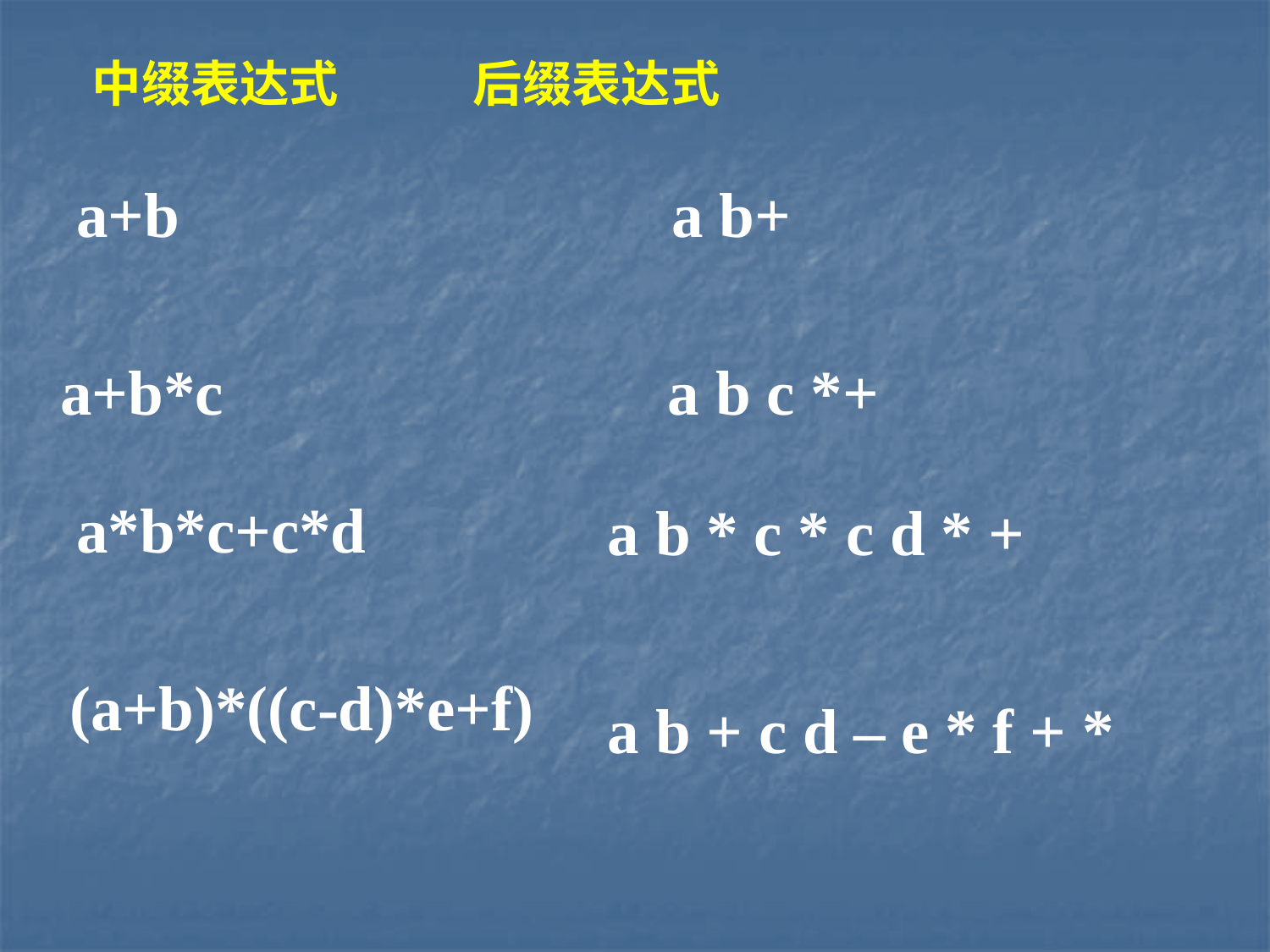

中缀表达式            后缀表达式

   a+b                               a b+

   a+b*c                            a b c *+

   a*b*c+c*d

   (a+b)*((c-d)*e+f)

a b * c * c d * +
a b + c d – e * f + *